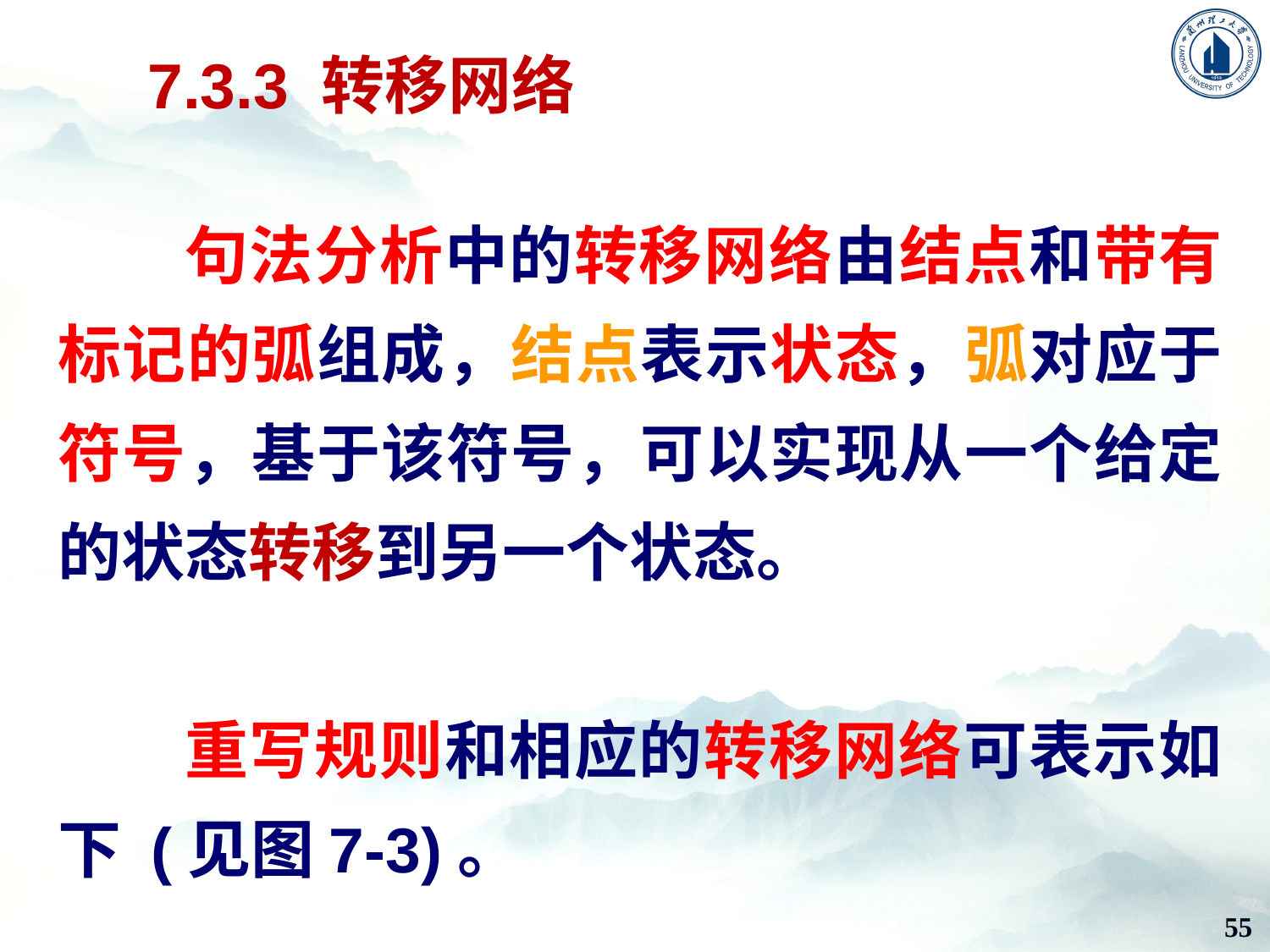

# 7.3.3 转移网络
句法分析中的转移网络由结点和带有标记的弧组成，结点表示状态，弧对应于符号，基于该符号，可以实现从一个给定的状态转移到另一个状态。

重写规则和相应的转移网络可表示如下 (见图7-3)。
55